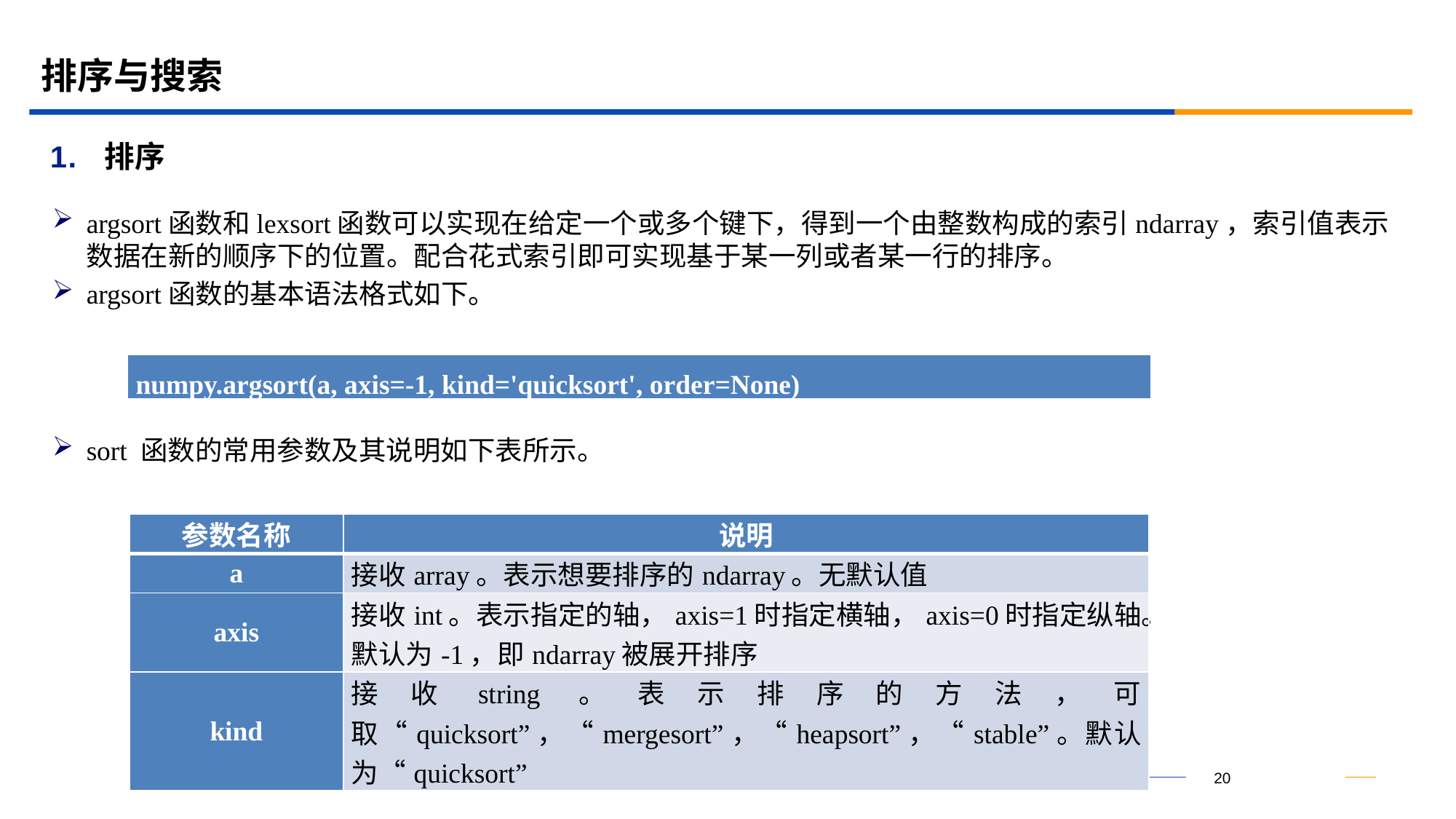

# 排序与搜索
排序
argsort函数和lexsort函数可以实现在给定一个或多个键下，得到一个由整数构成的索引ndarray，索引值表示数据在新的顺序下的位置。配合花式索引即可实现基于某一列或者某一行的排序。
argsort函数的基本语法格式如下。
| numpy.argsort(a, axis=-1, kind='quicksort', order=None) |
| --- |
sort 函数的常用参数及其说明如下表所示。
| 参数名称 | 说明 |
| --- | --- |
| a | 接收array。表示想要排序的ndarray。无默认值 |
| axis | 接收int。表示指定的轴，axis=1时指定横轴，axis=0时指定纵轴。默认为-1，即ndarray被展开排序 |
| kind | 接收string。表示排序的方法，可取“quicksort”，“mergesort”，“heapsort”，“stable”。默认为“quicksort” |